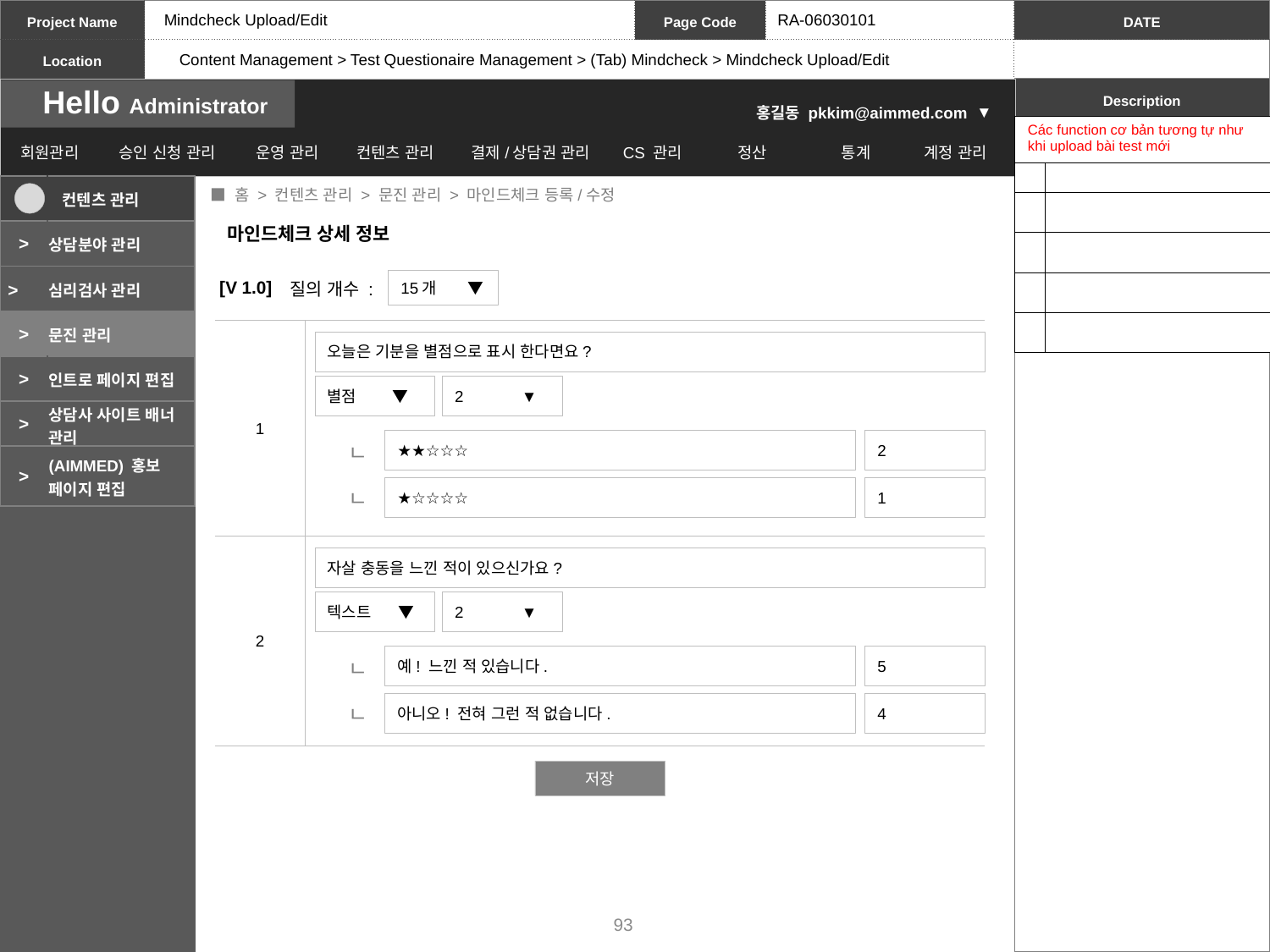

Mindcheck Upload/Edit
RA-06030101
Content Management > Test Questionaire Management > (Tab) Mindcheck > Mindcheck Upload/Edit
| Các function cơ bản tương tự như khi upload bài test mới |  |
| --- | --- |
|  |  |
|  |  |
|  |  |
|  |  |
|  |  |
   ■ 홈 > 컨텐츠 관리 > 문진 관리 > 마인드체크 등록/수정

|  | 컨텐츠 관리 |
| --- | --- |
| > | 상담분야 관리 |
| > | 심리검사 관리 |
| > | 문진 관리 |
| > | 인트로 페이지 편집 |
| > | 상담사 사이트 배너 관리 |
| > | (AIMMED) 홍보 페이지 편집 |

마인드체크 상세 정보
[V 1.0]
15개       ▼
질의 개수 :
| 1 |  |
| --- | --- |
| 2 |  |
오늘은 기분을 별점으로 표시 한다면요?
별점        ▼
2             ▼
2
★★☆☆☆
ㄴ
1
★☆☆☆☆
ㄴ
자살 충동을 느낀 적이 있으신가요?
텍스트      ▼
2             ▼
5
예! 느낀 적 있습니다.
ㄴ
4
아니오! 전혀 그런 적 없습니다.
ㄴ
저장
93